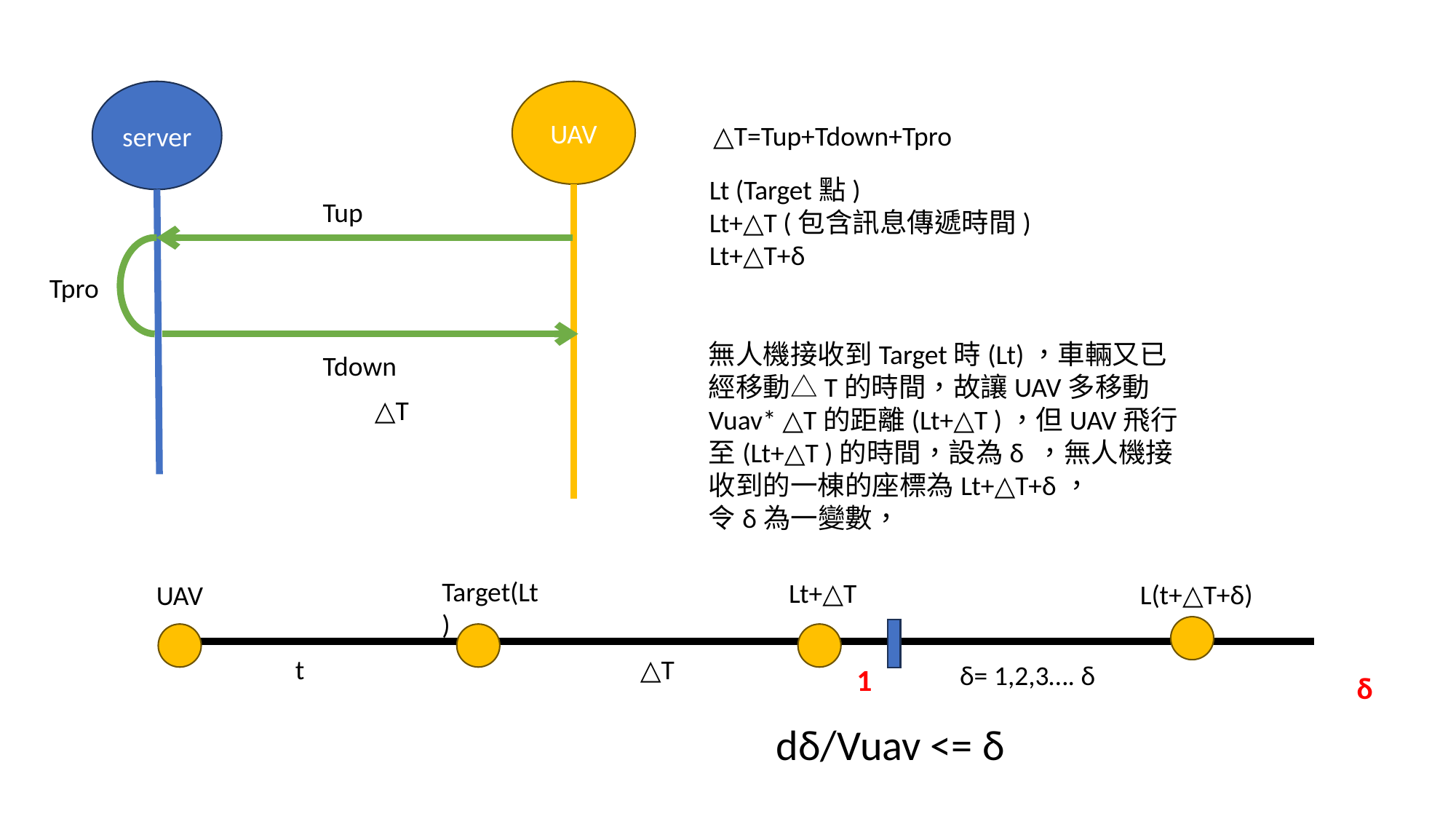

server
UAV
Tup
Tpro
Tdown
△T=Tup+Tdown+Tpro
Lt (Target點)
Lt+△T (包含訊息傳遞時間)
Lt+△T+δ

無人機接收到Target時(Lt)，車輛又已經移動△T的時間，故讓UAV多移動Vuav* △T的距離(Lt+△T )，但UAV飛行至(Lt+△T )的時間，設為δ ，無人機接收到的一棟的座標為Lt+△T+δ，
令δ為一變數，
△T
Target(Lt )
Lt+△T
L(t+△T+δ)
UAV

t
△T
δ= 1,2,3…. δ

1
δ
dδ/Vuav <= δ